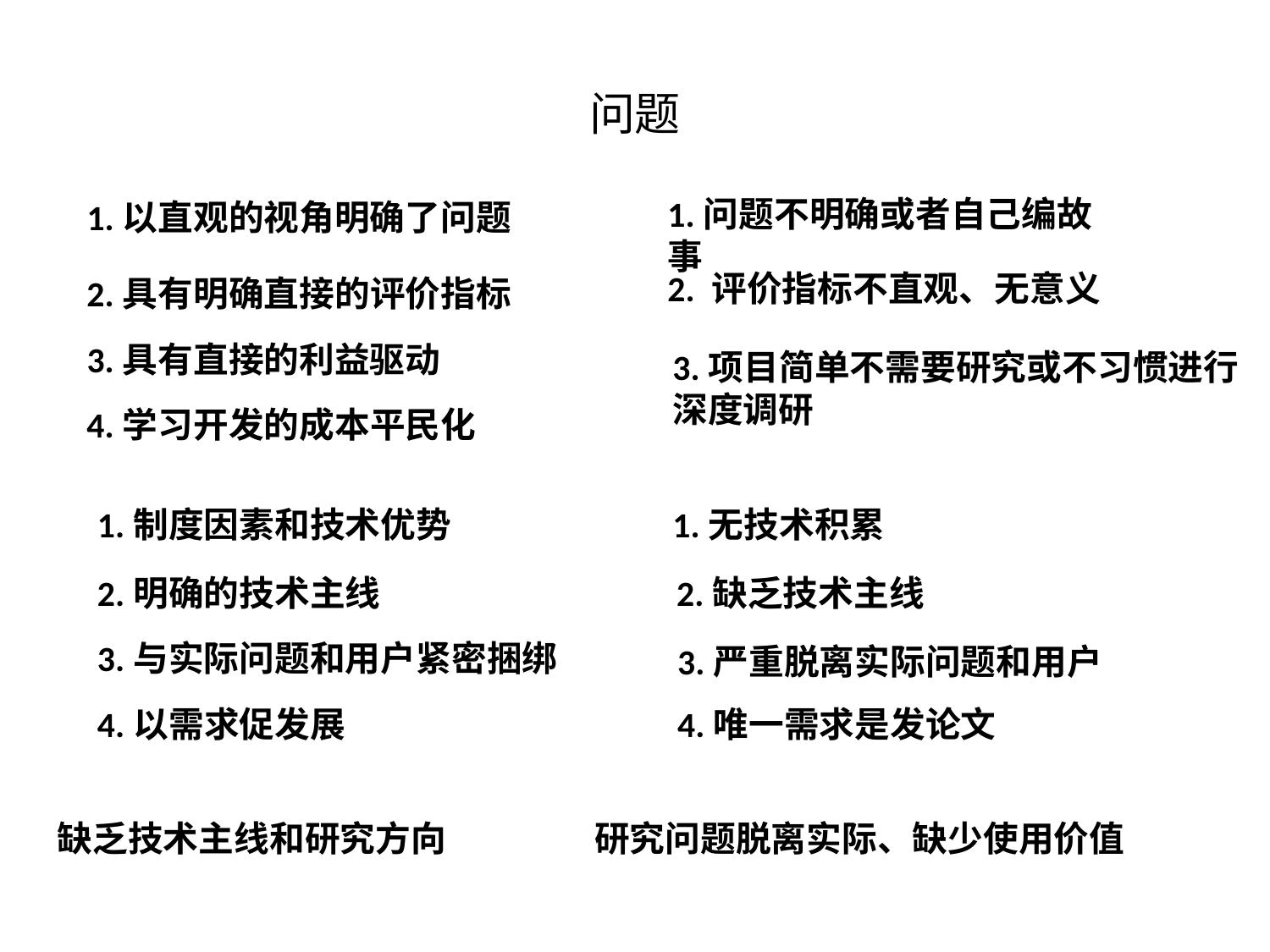

# 问题
1.问题不明确或者自己编故事
1.以直观的视角明确了问题
2. 评价指标不直观、无意义
2.具有明确直接的评价指标
3.具有直接的利益驱动
3.项目简单不需要研究或不习惯进行深度调研
4.学习开发的成本平民化
1.制度因素和技术优势
1.无技术积累
2.明确的技术主线
2.缺乏技术主线
3.与实际问题和用户紧密捆绑
3.严重脱离实际问题和用户
4.以需求促发展
4.唯一需求是发论文
缺乏技术主线和研究方向
研究问题脱离实际、缺少使用价值